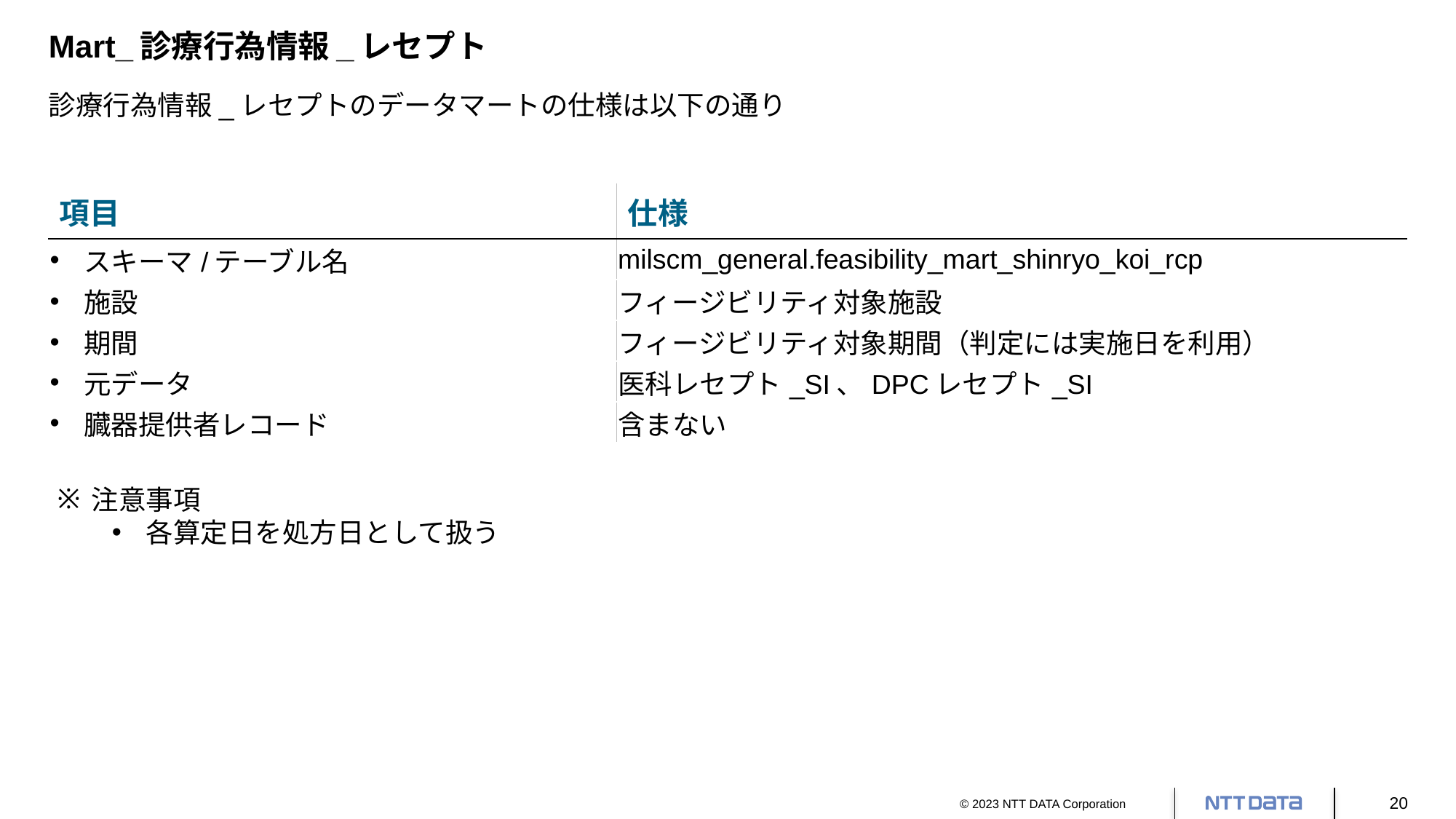

# Mart_診療行為情報_レセプト
診療行為情報_レセプトのデータマートの仕様は以下の通り
| 項目 | 仕様 |
| --- | --- |
| スキーマ/テーブル名 | milscm\_general.feasibility\_mart\_shinryo\_koi\_rcp |
| 施設 | フィージビリティ対象施設 |
| 期間 | フィージビリティ対象期間（判定には実施日を利用） |
| 元データ | 医科レセプト\_SI、DPCレセプト\_SI |
| 臓器提供者レコード | 含まない |
注意事項
各算定日を処方日として扱う